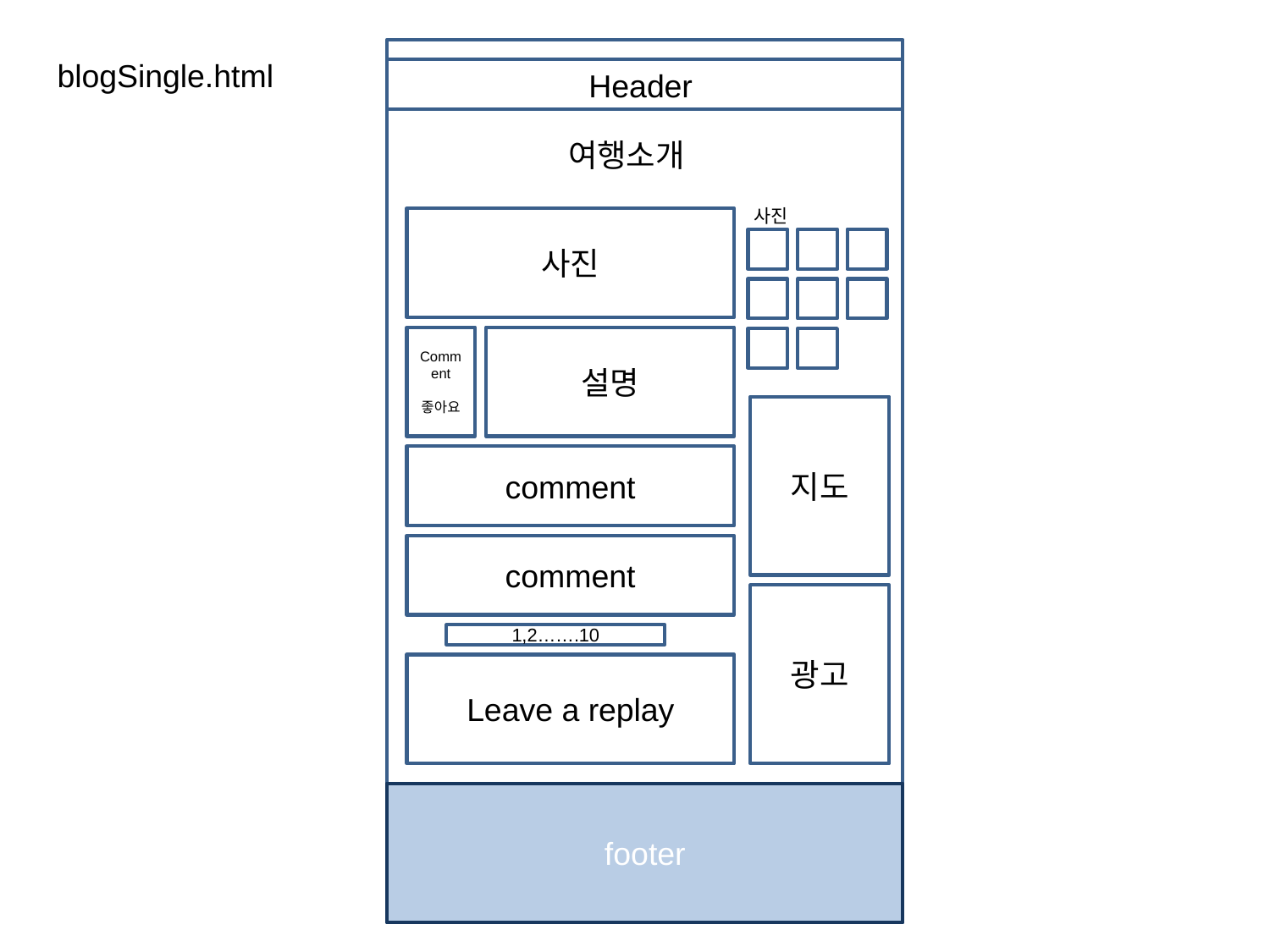

blogSingle.html

Header
여행소개

사진
사진

Comment

좋아요
설명

지도
comment
comment
광고
1,2…….10
Leave a replay
footer